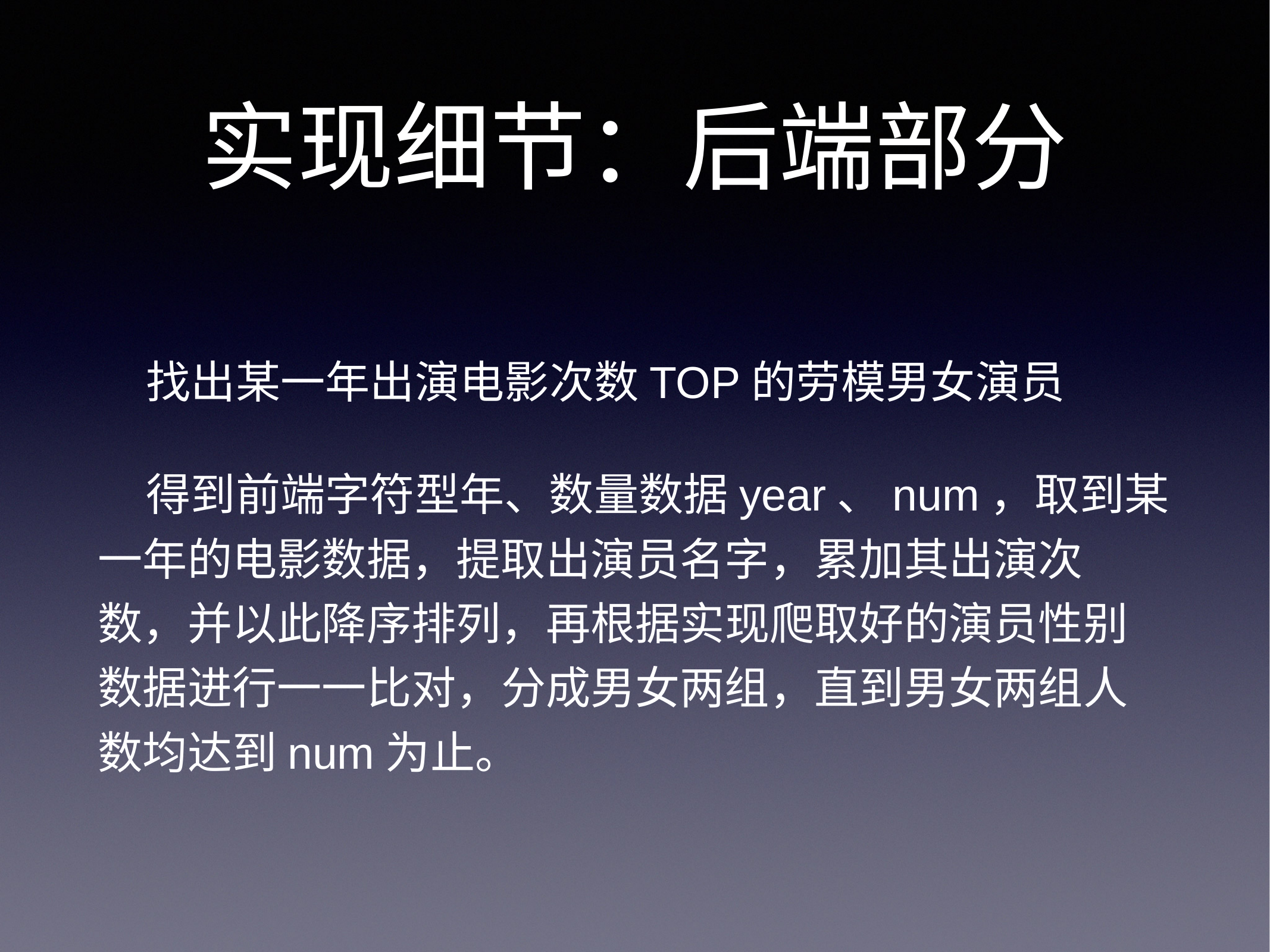

# 实现细节：后端部分
找出某一年出演电影次数TOP的劳模男女演员
得到前端字符型年、数量数据year、num，取到某一年的电影数据，提取出演员名字，累加其出演次数，并以此降序排列，再根据实现爬取好的演员性别数据进行一一比对，分成男女两组，直到男女两组人数均达到num为止。